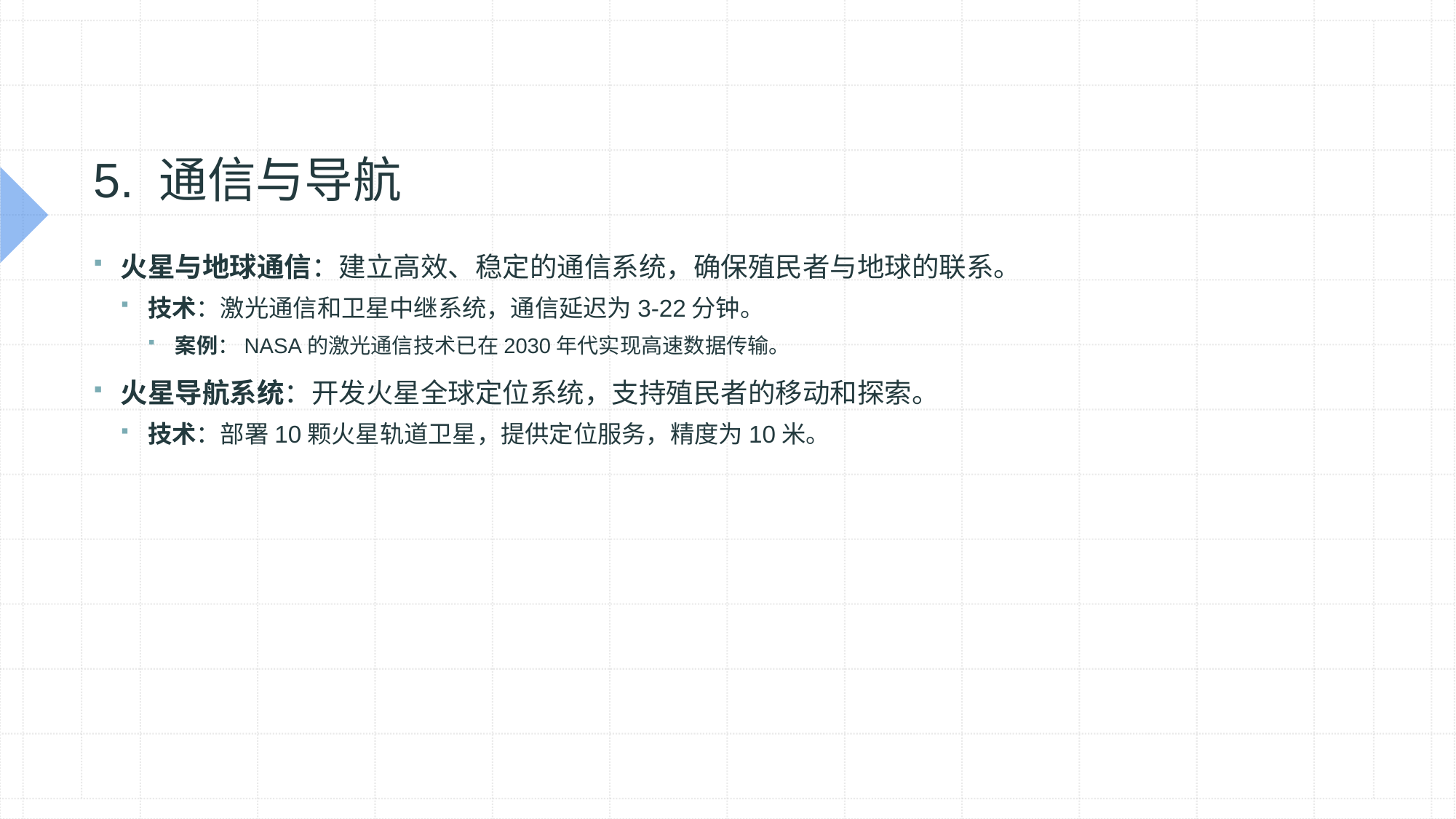

# 5. 通信与导航
火星与地球通信：建立高效、稳定的通信系统，确保殖民者与地球的联系。
技术：激光通信和卫星中继系统，通信延迟为3-22分钟。
案例：NASA的激光通信技术已在2030年代实现高速数据传输。
火星导航系统：开发火星全球定位系统，支持殖民者的移动和探索。
技术：部署10颗火星轨道卫星，提供定位服务，精度为10米。